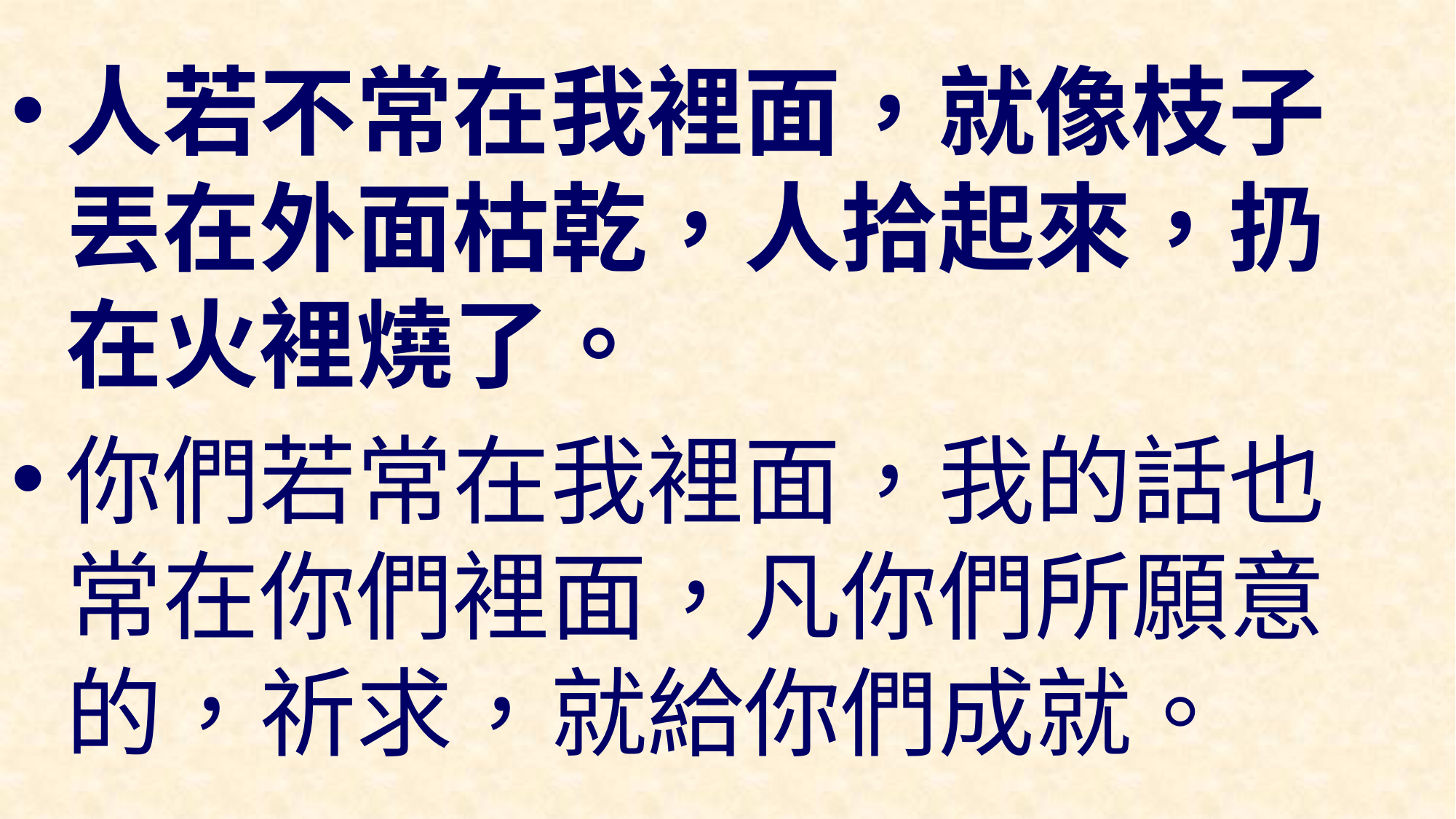

人若不常在我裡面，就像枝子丟在外面枯乾，人拾起來，扔在火裡燒了。
你們若常在我裡面，我的話也常在你們裡面，凡你們所願意的，祈求，就給你們成就。